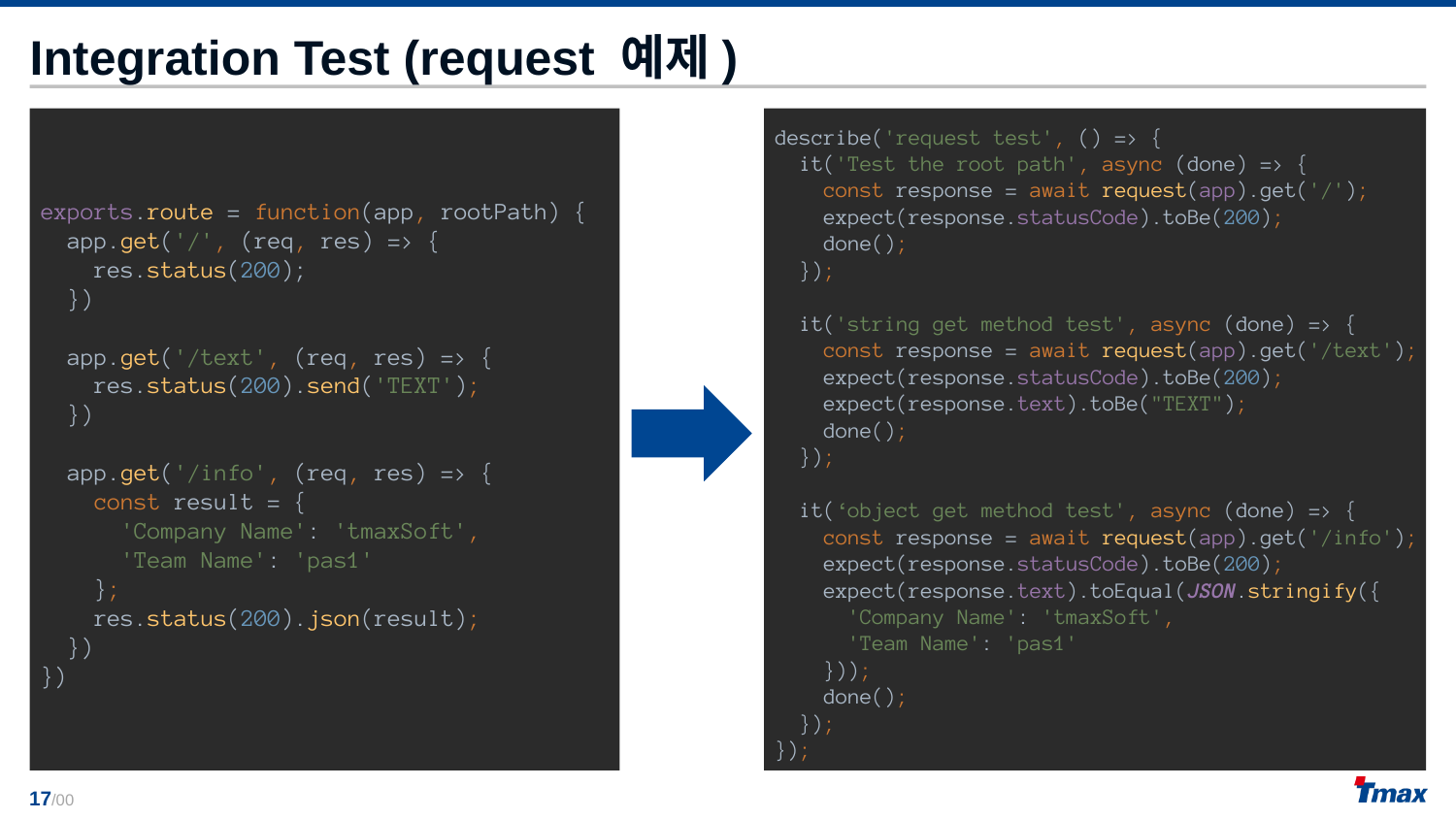

# Integration Test (request 예제)
describe('request test', () => {
  it('Test the root path', async (done) => {
    const response = await request(app).get('/');
    expect(response.statusCode).toBe(200);
    done();
  });
  it('string get method test', async (done) => {
    const response = await request(app).get('/text');
    expect(response.statusCode).toBe(200);
    expect(response.text).toBe("TEXT");
    done();
  });
  it(‘object get method test', async (done) => {
    const response = await request(app).get('/info');
    expect(response.statusCode).toBe(200);
    expect(response.text).toEqual(JSON.stringify({
      'Company Name': 'tmaxSoft',
      'Team Name': 'pas1'
    }));
    done();
  });
});
exports.route = function(app, rootPath) {
  app.get('/', (req, res) => {
    res.status(200);
  })

  app.get('/text', (req, res) => {
    res.status(200).send('TEXT');
  })
  app.get('/info', (req, res) => {
    const result = {
      'Company Name': 'tmaxSoft',
      'Team Name': 'pas1'
    };
    res.status(200).json(result);
  })
})